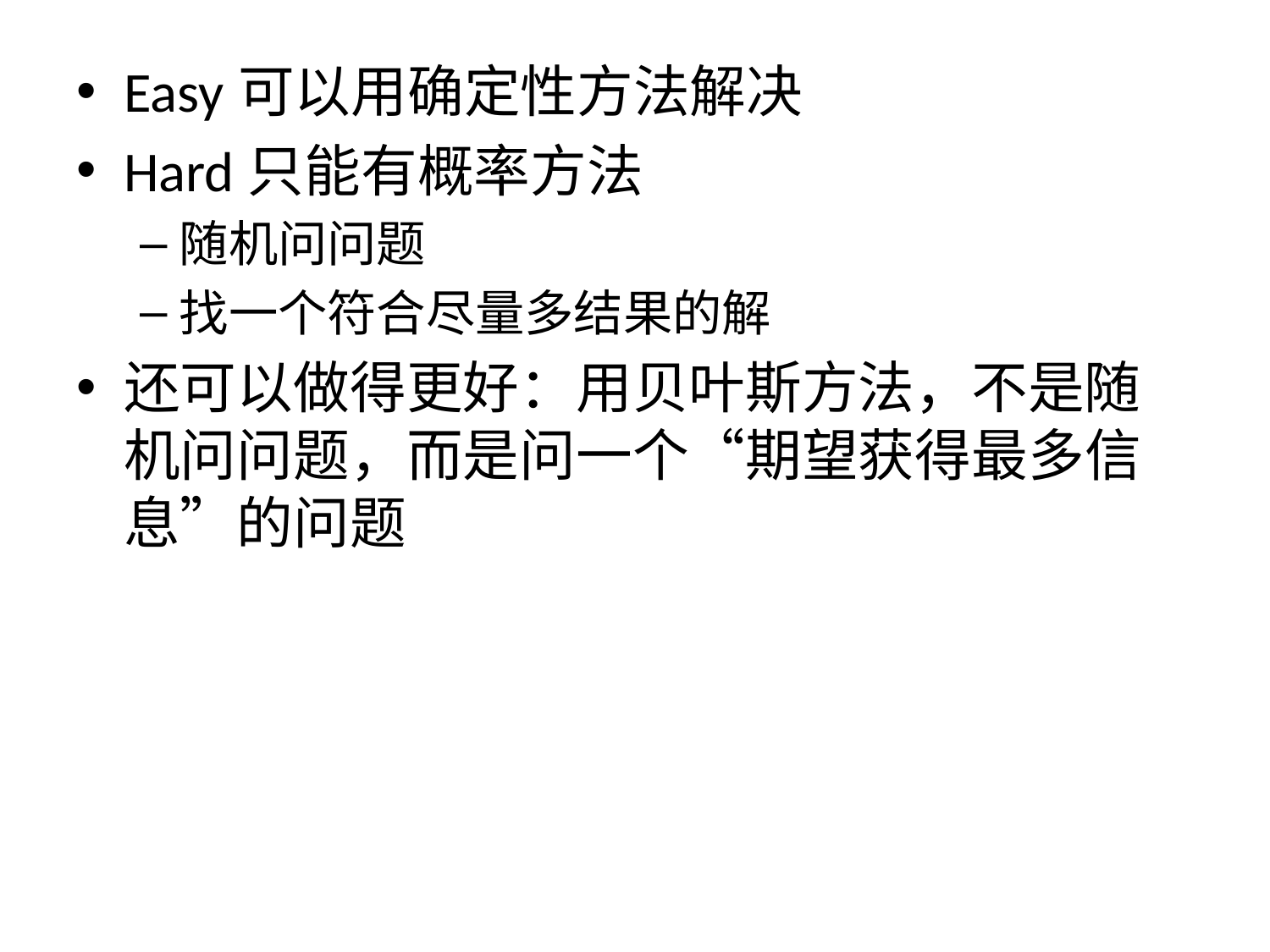

Easy可以用确定性方法解决
Hard只能有概率方法
随机问问题
找一个符合尽量多结果的解
还可以做得更好：用贝叶斯方法，不是随机问问题，而是问一个“期望获得最多信息”的问题